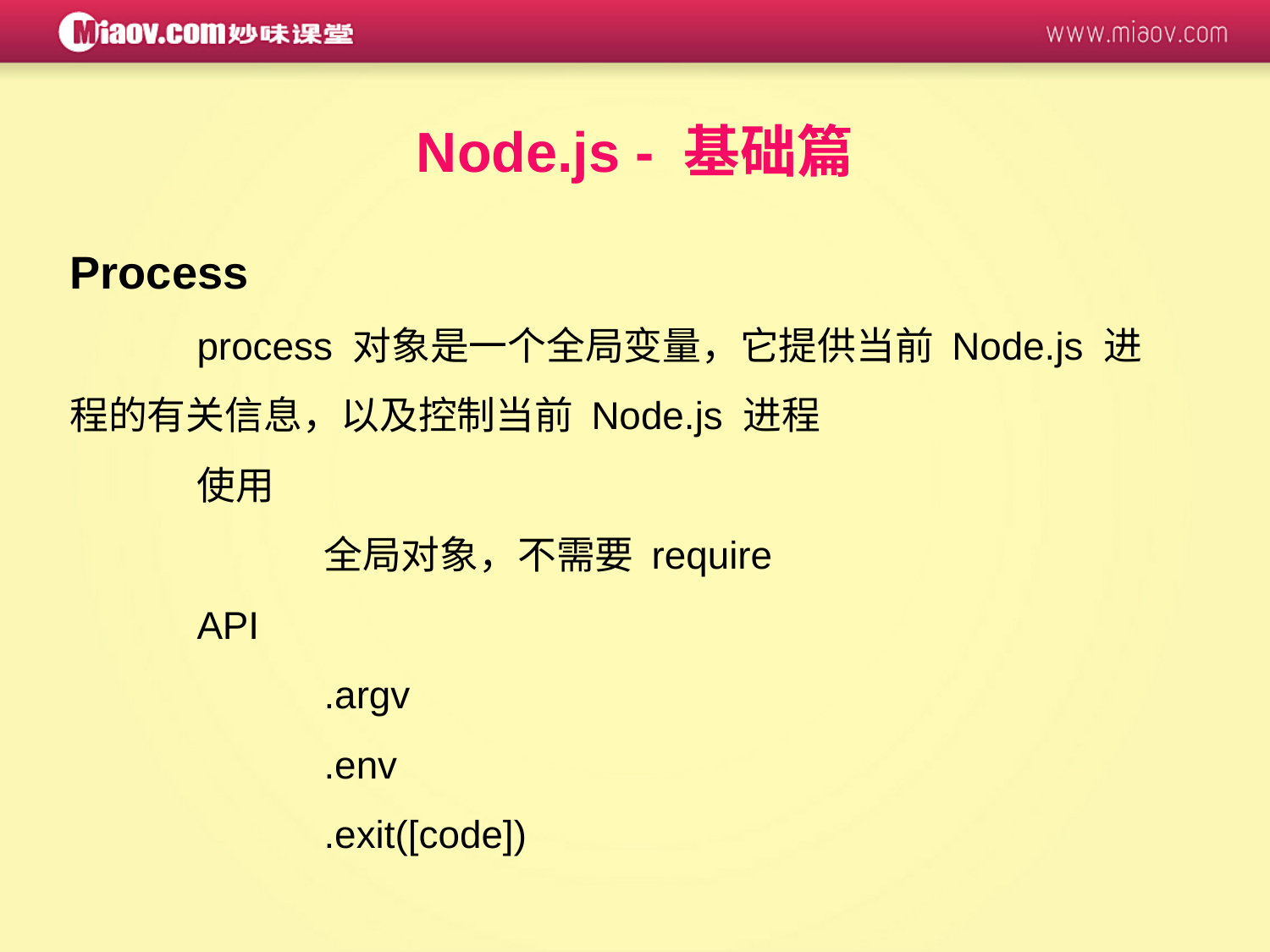

Node.js - 基础篇
Process
	process 对象是一个全局变量，它提供当前 Node.js 进程的有关信息，以及控制当前 Node.js 进程
	使用
		全局对象，不需要 require
	API
		.argv
		.env
		.exit([code])